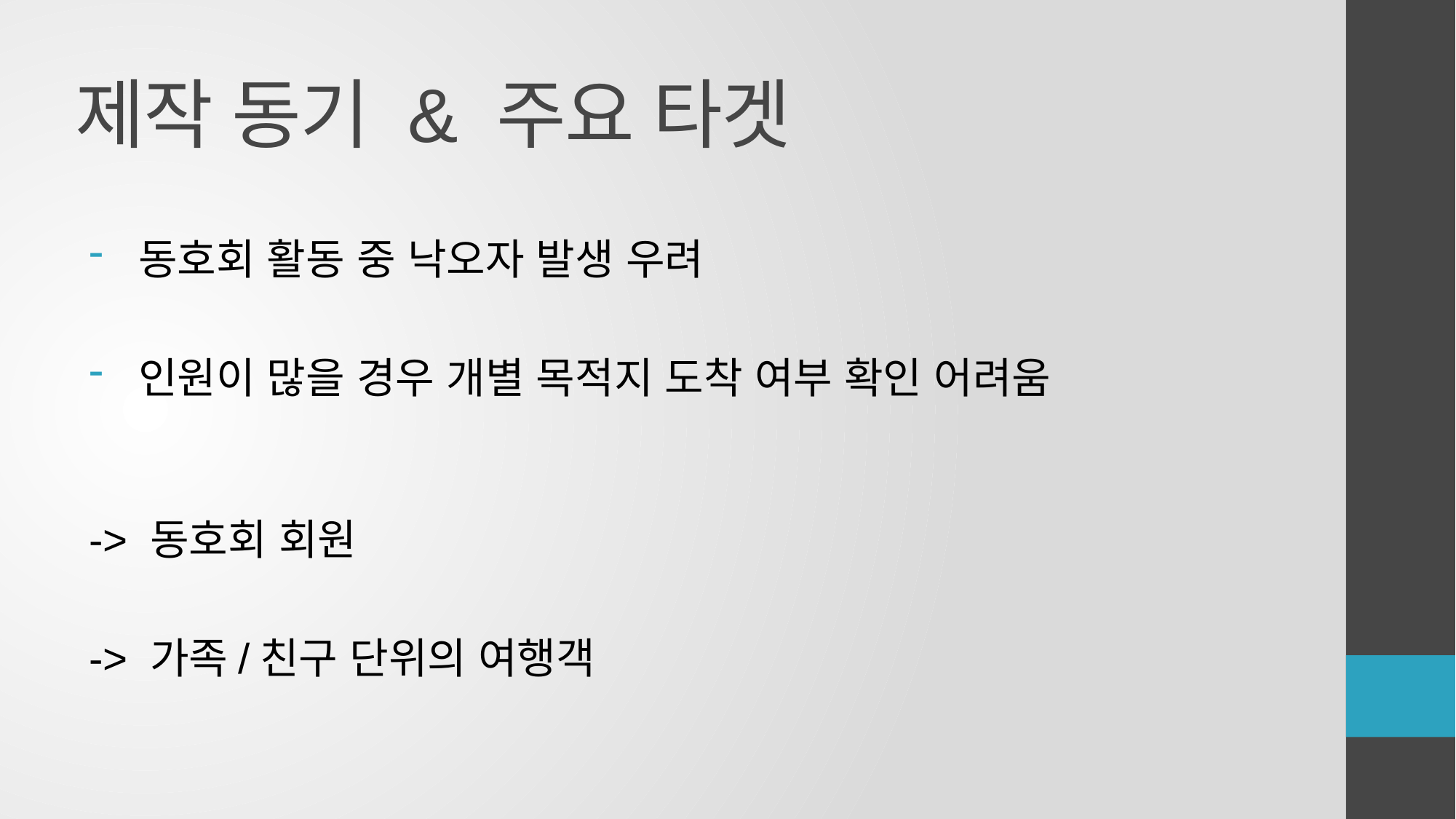

# 제작 동기 & 주요 타겟
 동호회 활동 중 낙오자 발생 우려

 인원이 많을 경우 개별 목적지 도착 여부 확인 어려움

-> 동호회 회원

-> 가족/친구 단위의 여행객